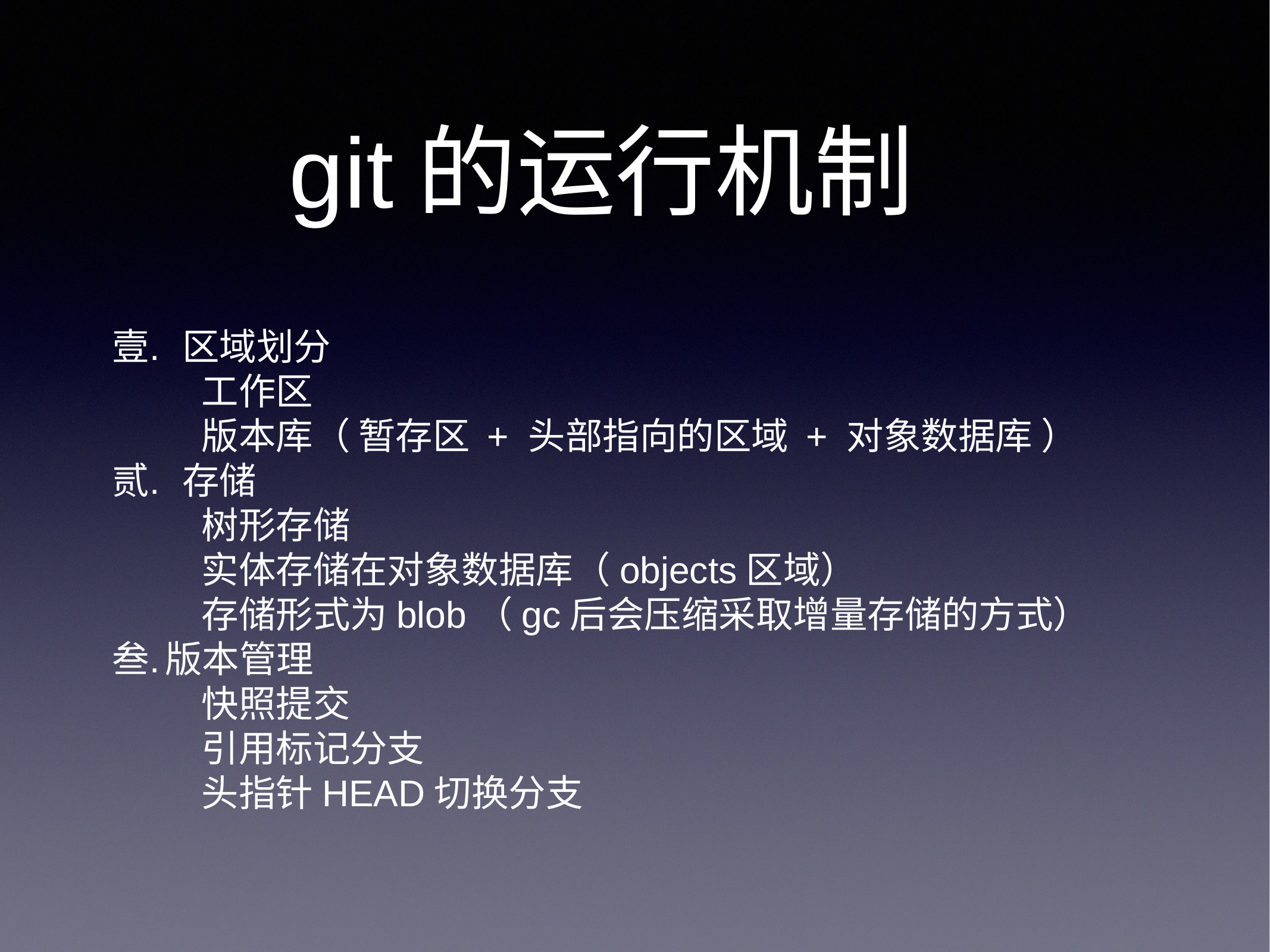

# git的运行机制
 区域划分
工作区
版本库（ 暂存区 + 头部指向的区域 + 对象数据库 ）
 存储
树形存储
实体存储在对象数据库（objects区域）
存储形式为blob（gc后会压缩采取增量存储的方式）
版本管理
快照提交
引用标记分支
头指针HEAD切换分支